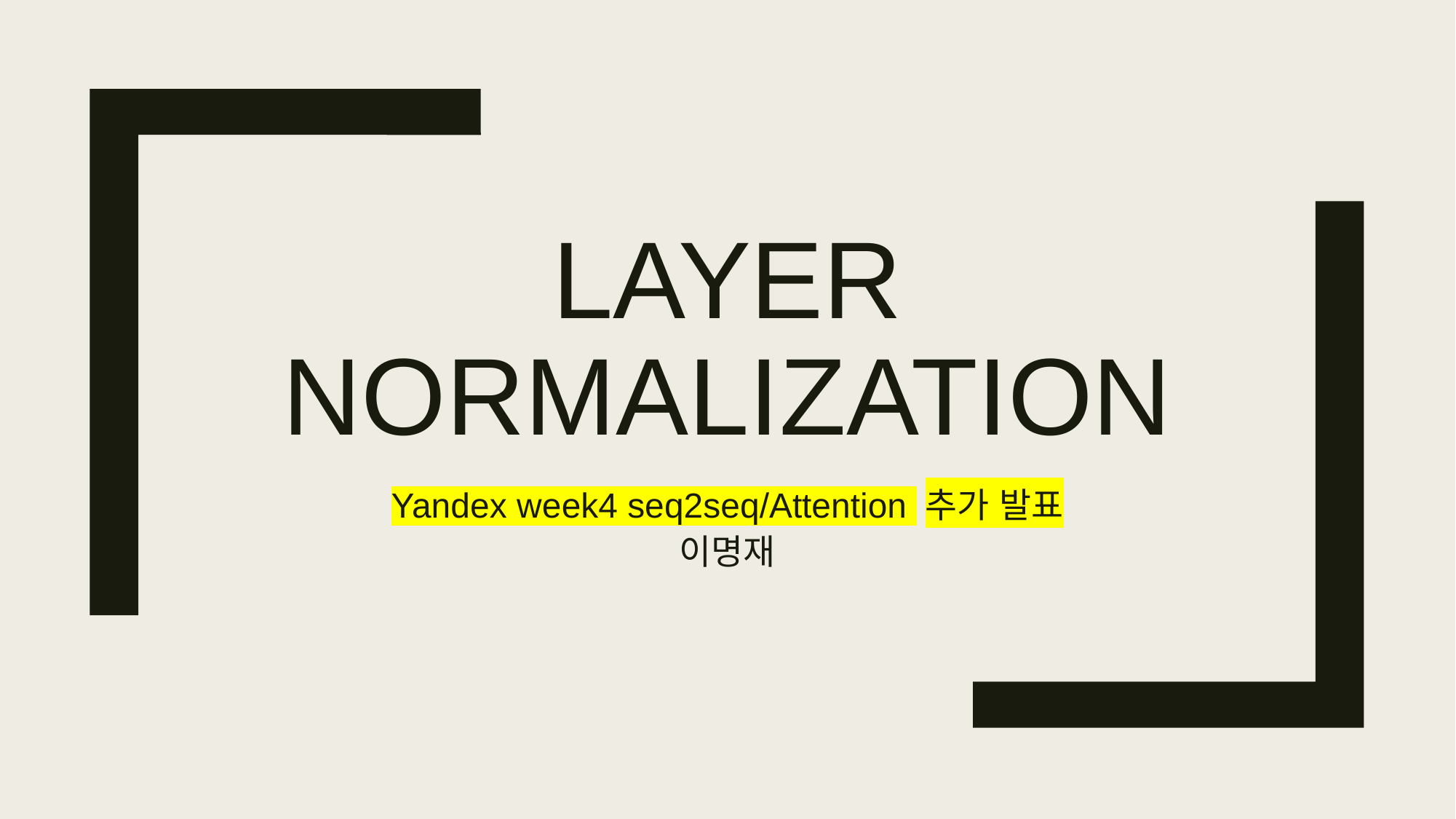

# Layer Normalization
Yandex week4 seq2seq/Attention 추가 발표
이명재